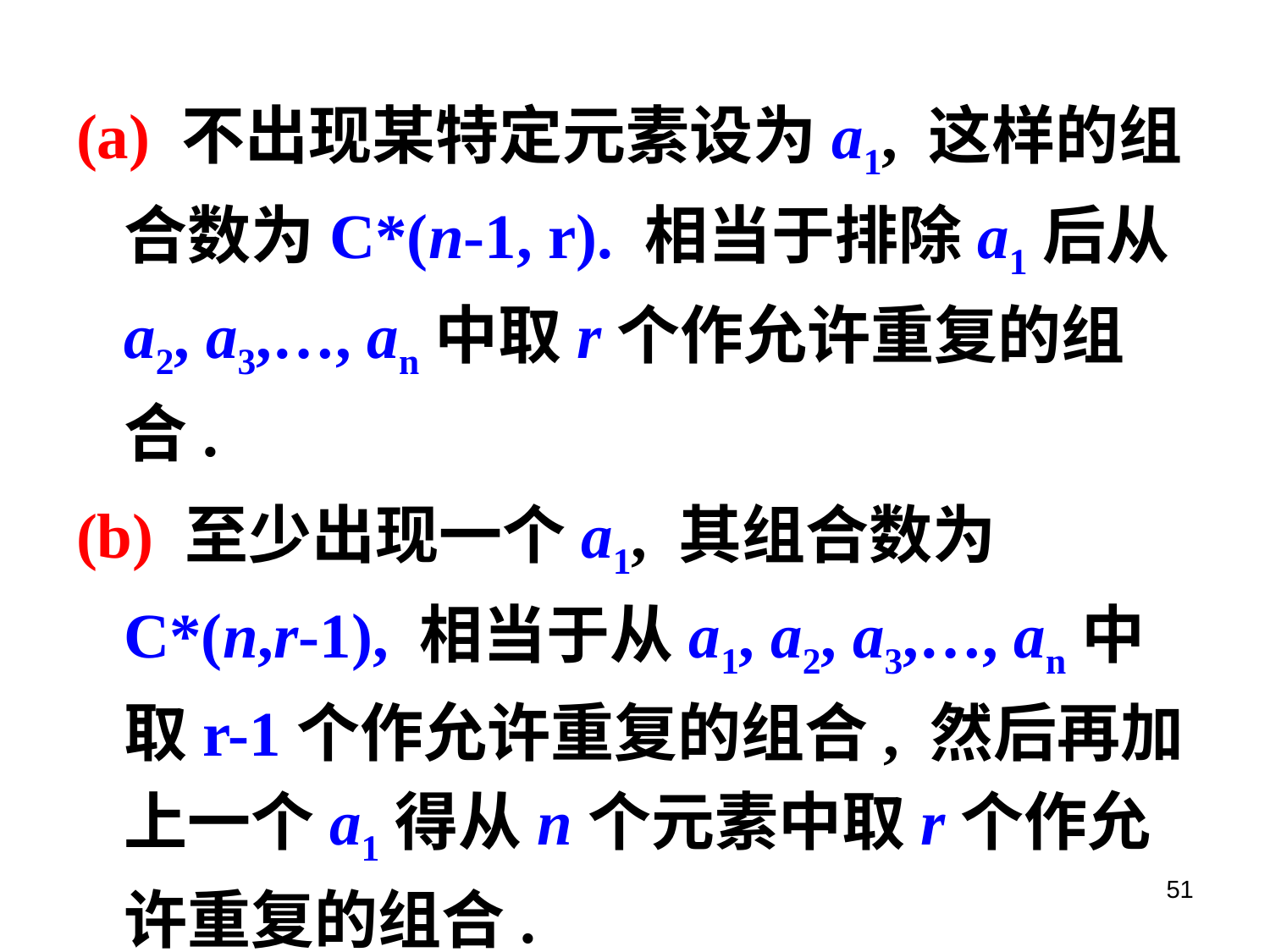

(a) 不出现某特定元素设为a1, 这样的组合数为C*(n-1, r). 相当于排除a1后从a2, a3,…, an中取r个作允许重复的组合.
(b) 至少出现一个a1, 其组合数为C*(n,r-1), 相当于从a1, a2, a3,…, an中取r-1个作允许重复的组合, 然后再加上一个a1得从n个元素中取r个作允许重复的组合.
51